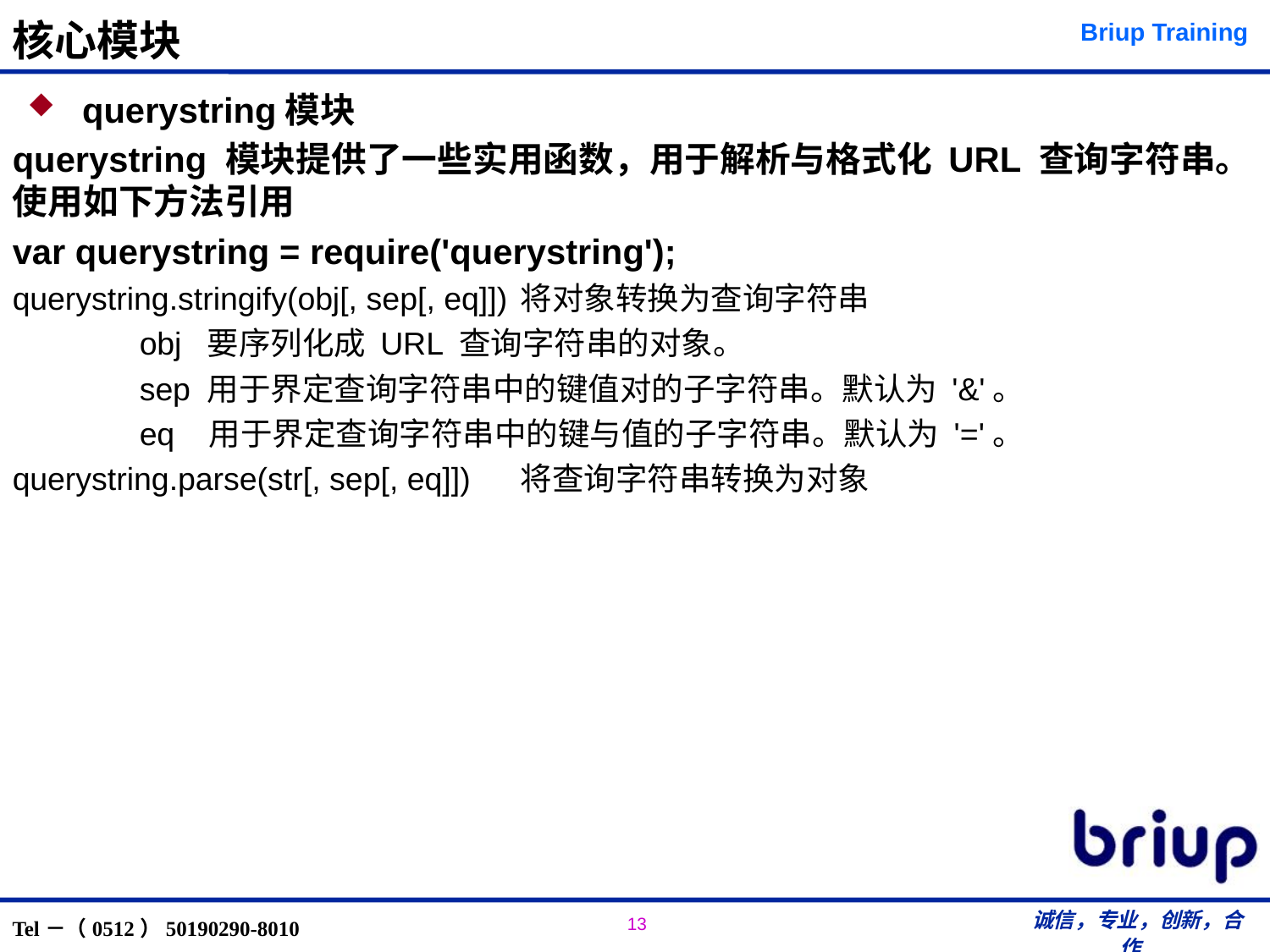

# 核心模块
 querystring模块
querystring 模块提供了一些实用函数，用于解析与格式化 URL 查询字符串。使用如下方法引用
var querystring = require('querystring');
querystring.stringify(obj[, sep[, eq]])	将对象转换为查询字符串
	obj  要序列化成 URL 查询字符串的对象。
	sep 用于界定查询字符串中的键值对的子字符串。默认为 '&'。
	eq   用于界定查询字符串中的键与值的子字符串。默认为 '='。
querystring.parse(str[, sep[, eq]])	将查询字符串转换为对象